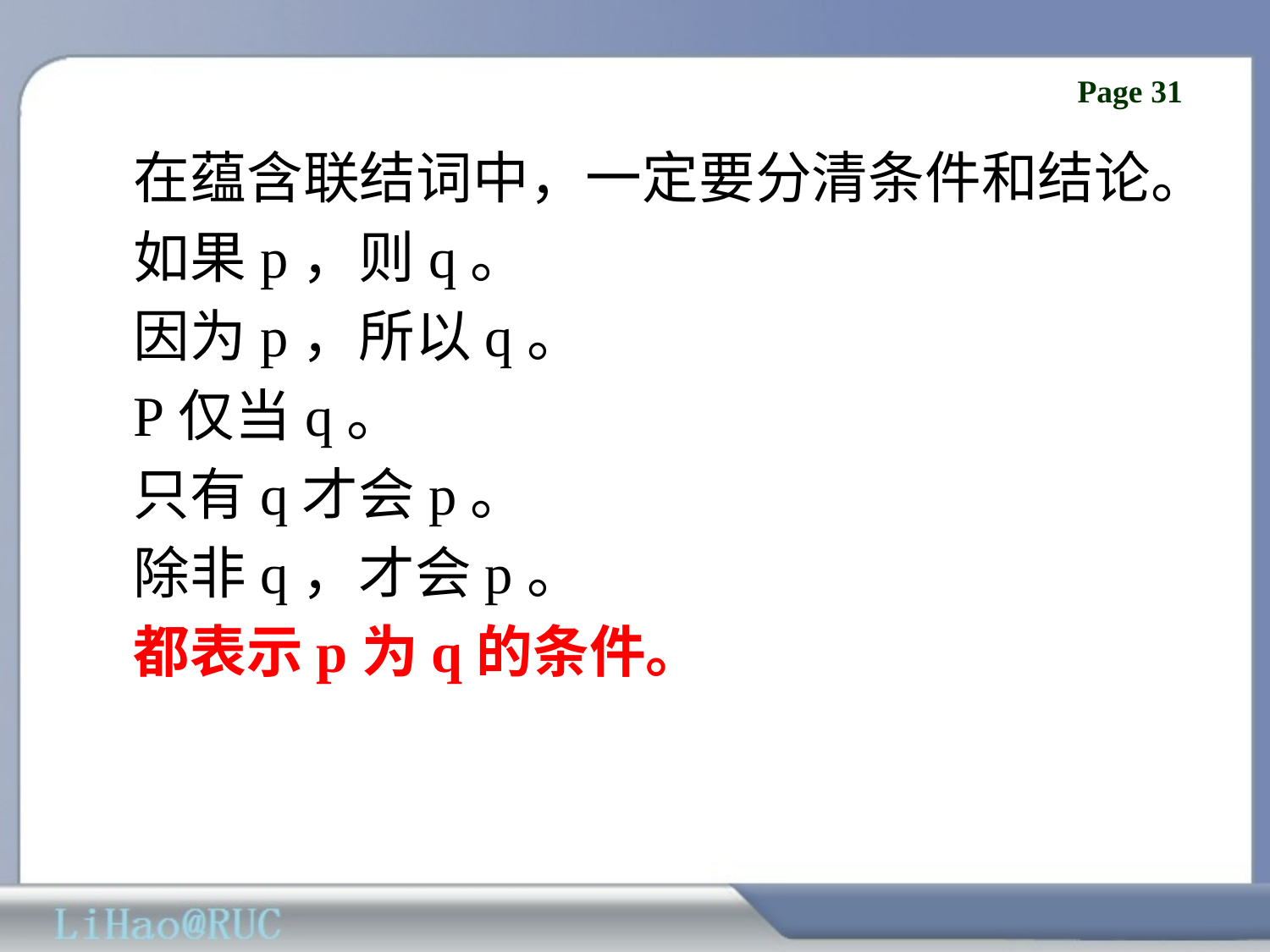

在蕴含联结词中，一定要分清条件和结论。
如果p，则q。
因为p，所以q。
P仅当q。
只有q才会p。
除非q，才会p。
都表示p为q的条件。